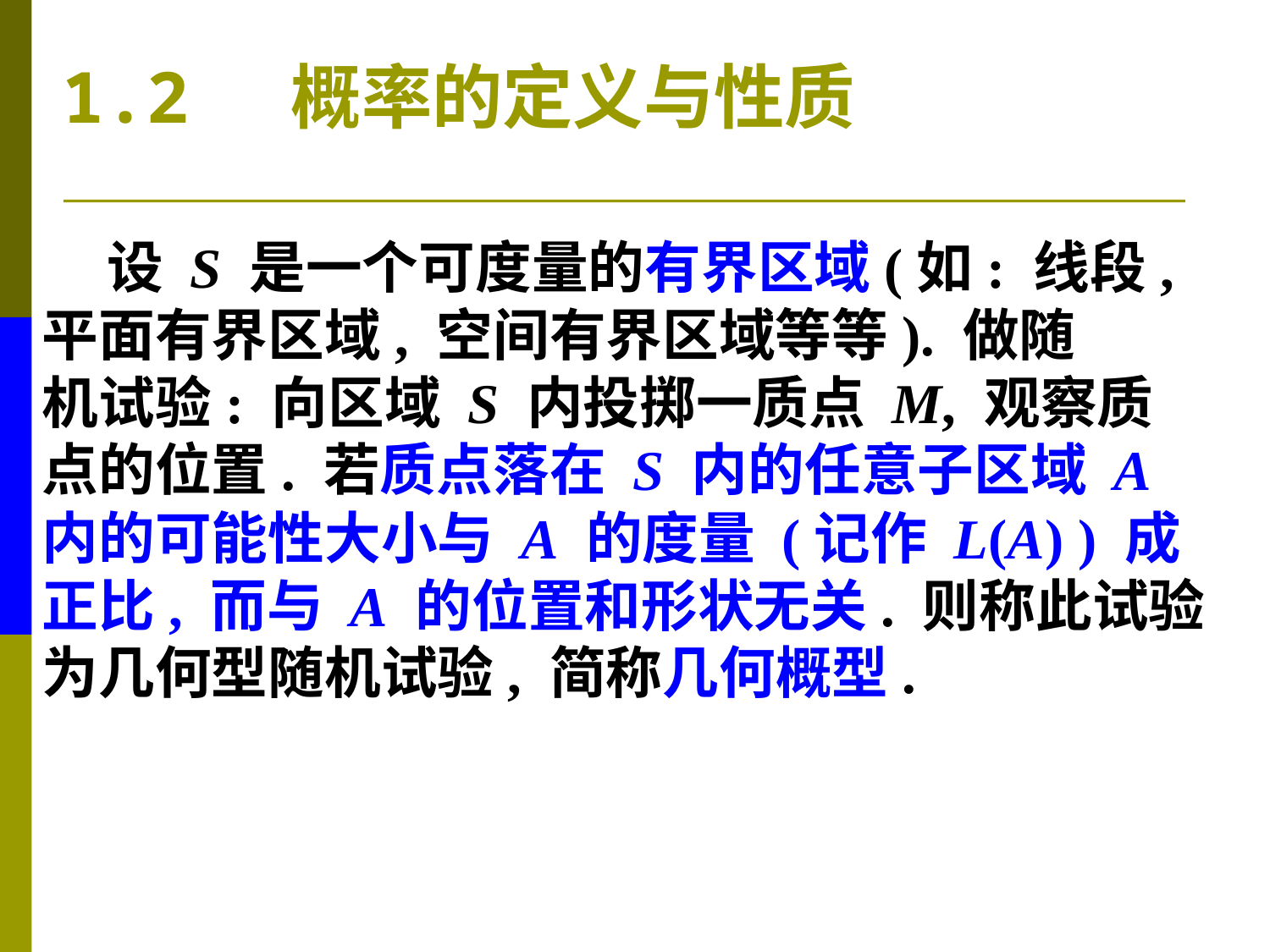

1.2  概率的定义与性质
    设 S 是一个可度量的有界区域(如: 线段,
平面有界区域, 空间有界区域等等). 做随
机试验: 向区域 S 内投掷一质点 M, 观察质
点的位置. 若质点落在 S 内的任意子区域 A
内的可能性大小与 A 的度量 (记作 L(A) ) 成
正比, 而与 A 的位置和形状无关. 则称此试验
为几何型随机试验, 简称几何概型.